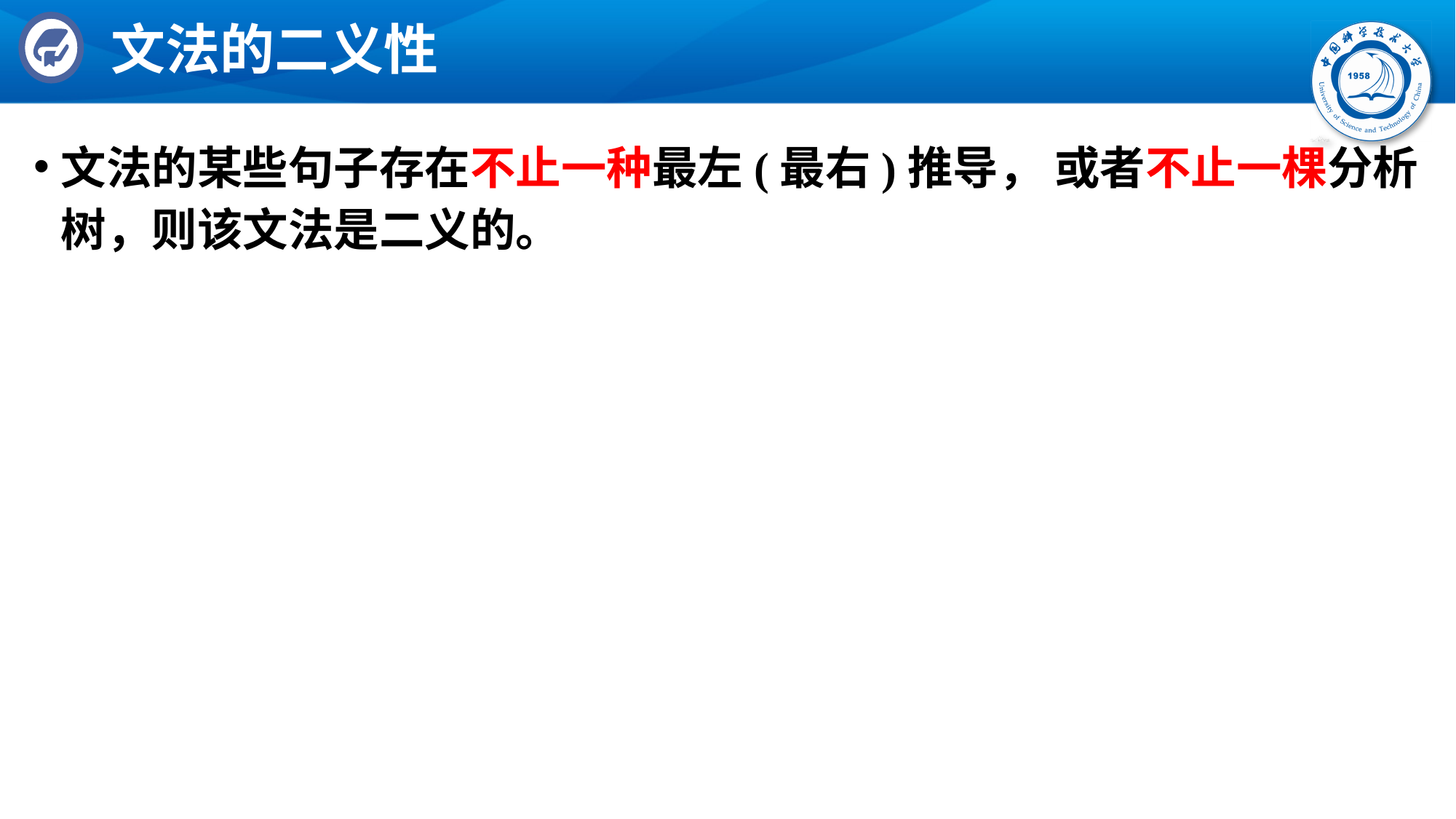

# 文法的二义性
文法的某些句子存在不止一种最左(最右)推导， 或者不止一棵分析树，则该文法是二义的。